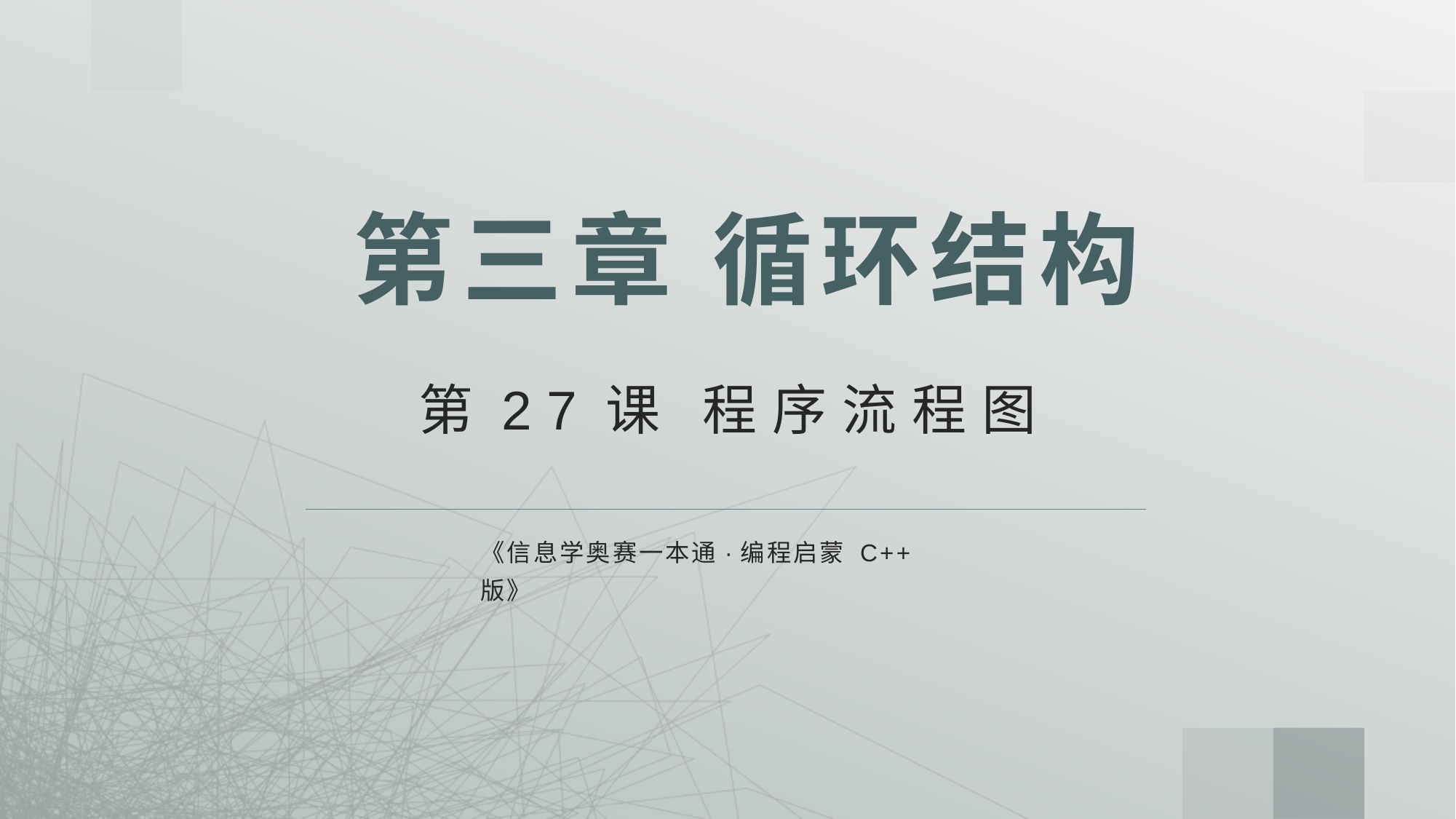

# 第三章 循环结构
第27课 程序流程图
《信息学奥赛一本通·编程启蒙 C++版》